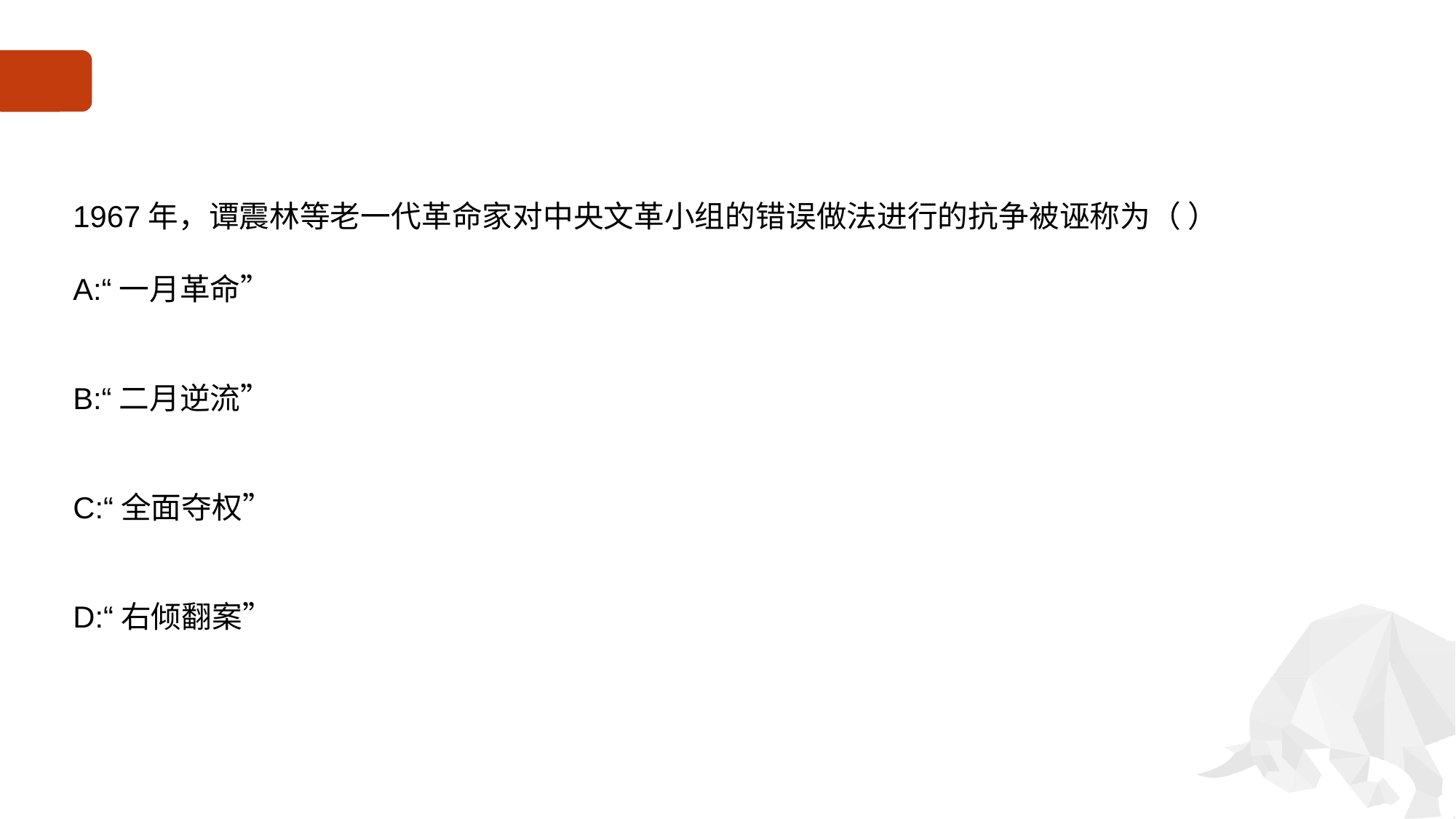

#
1967年，谭震林等老一代革命家对中央文革小组的错误做法进行的抗争被诬称为（ ）

A:“一月革命”

B:“二月逆流”

C:“全面夺权”

D:“右倾翻案”